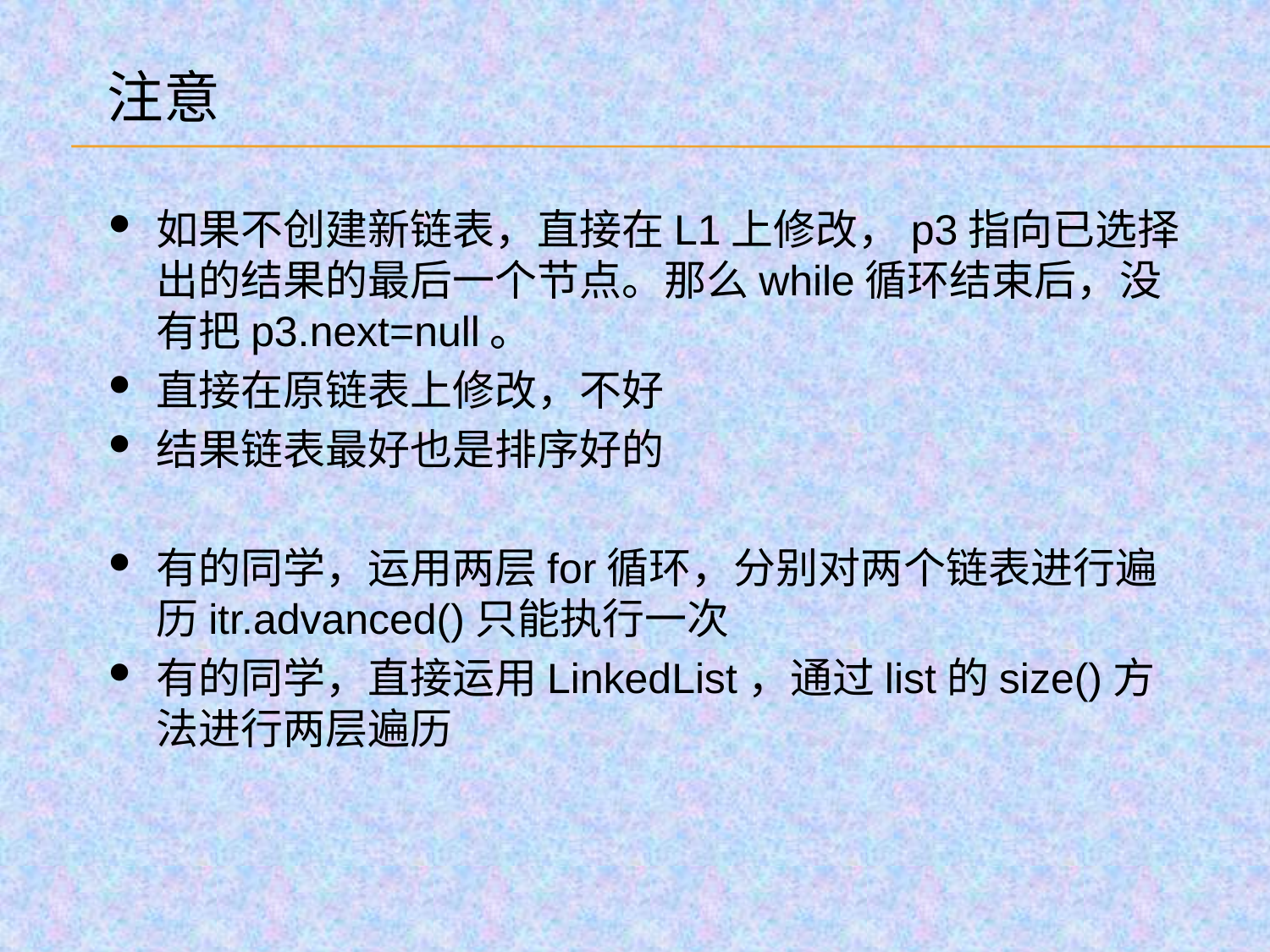

注意
如果不创建新链表，直接在L1上修改，p3指向已选择出的结果的最后一个节点。那么while循环结束后，没有把p3.next=null。
直接在原链表上修改，不好
结果链表最好也是排序好的

有的同学，运用两层for循环，分别对两个链表进行遍历itr.advanced()只能执行一次
有的同学，直接运用LinkedList，通过list的size()方法进行两层遍历